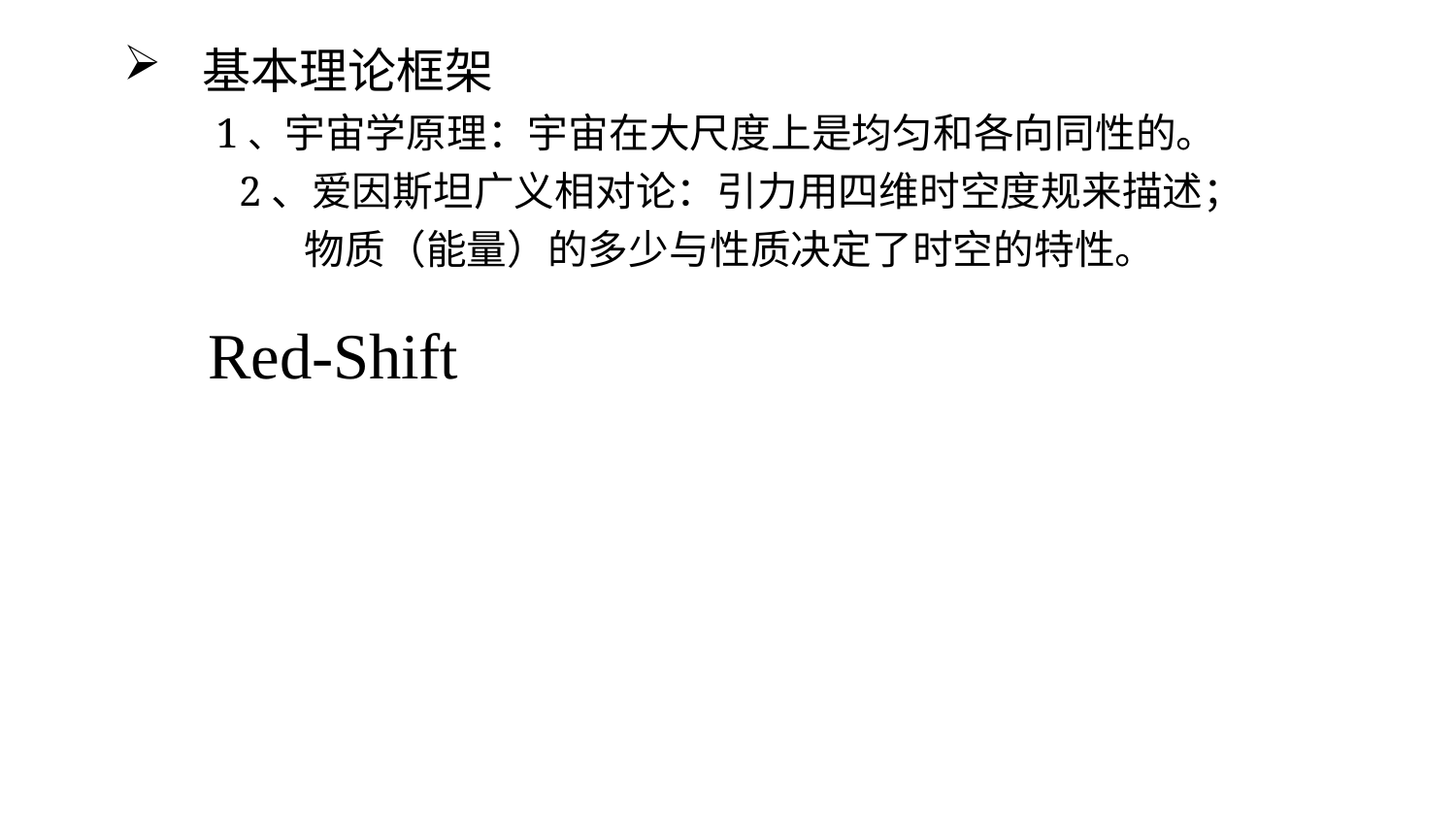

基本理论框架
1、宇宙学原理：宇宙在大尺度上是均匀和各向同性的。
2、爱因斯坦广义相对论：引力用四维时空度规来描述；  物质（能量）的多少与性质决定了时空的特性。
Red-Shift